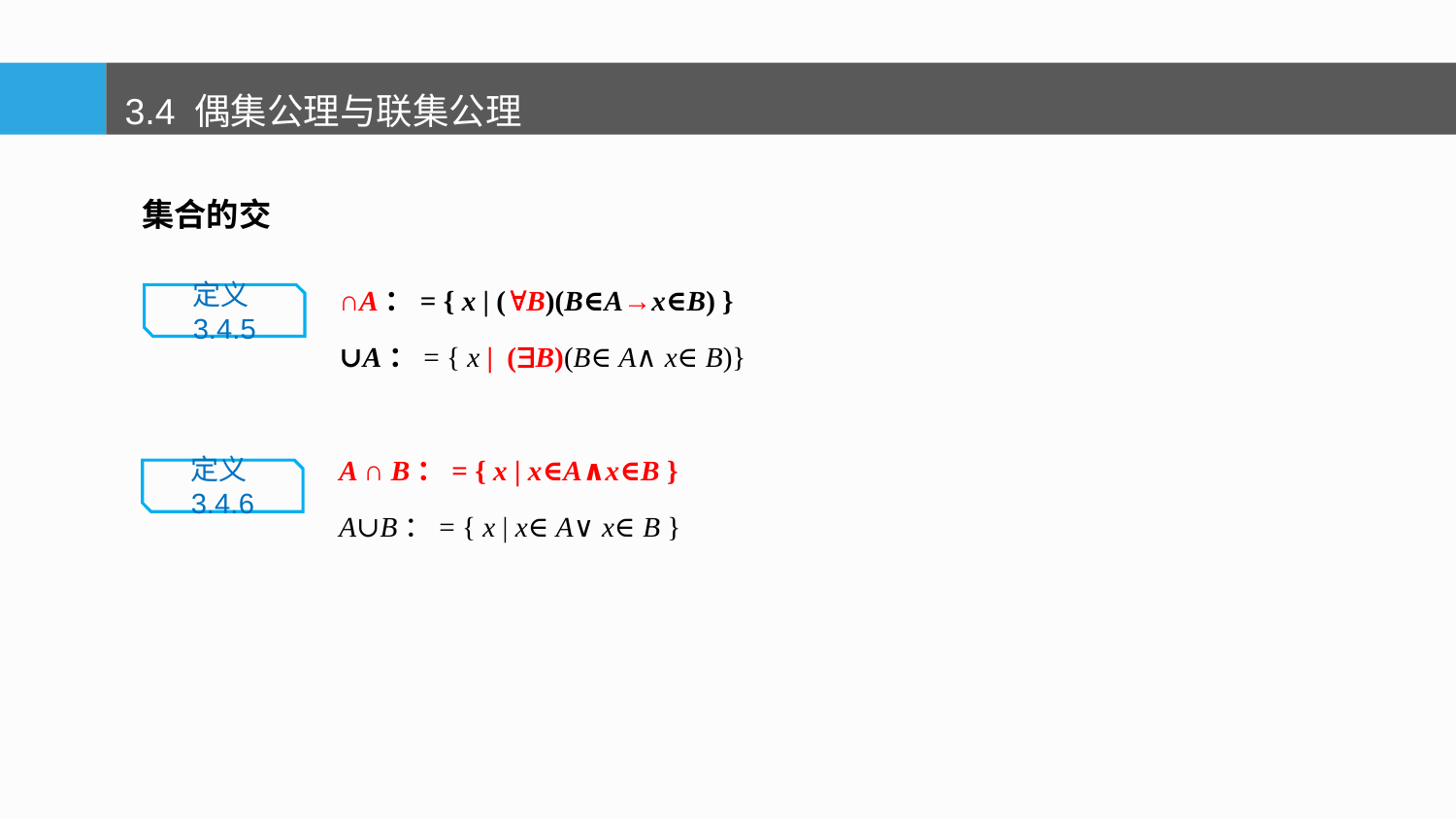

3.4 偶集公理与联集公理

集合的交

∩A：= { x | (∀B)(B∈A→x∈B) }
∪A：= { x |  (∃B)(B∈A∧x∈B)}

A ∩ B：= { x | x∈A∧x∈B }
A∪B：= { x | x∈A∨x∈B }
定义3.4.5
定义3.4.6